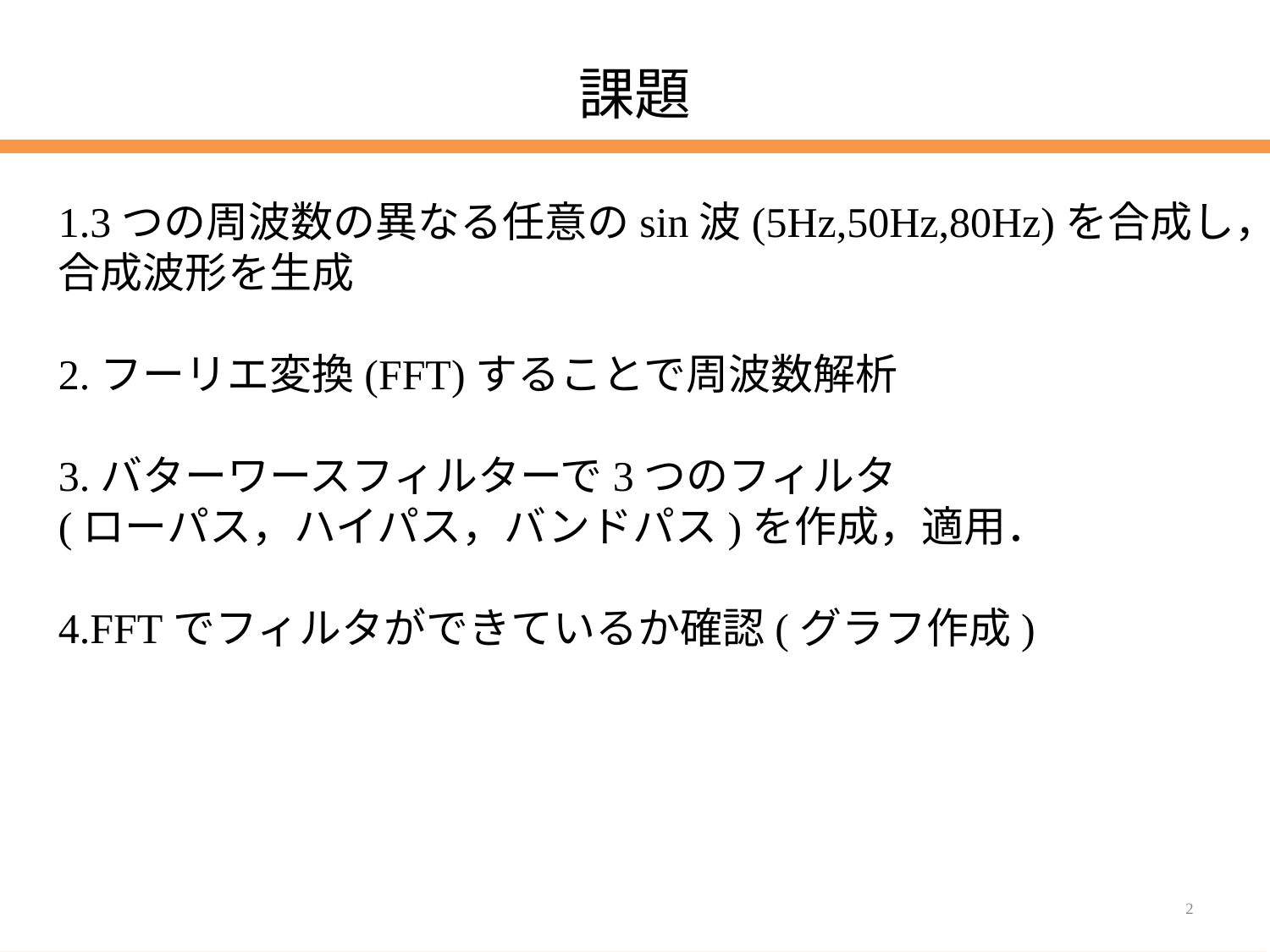

# 課題
1.3つの周波数の異なる任意のsin波(5Hz,50Hz,80Hz)を合成し，
合成波形を生成

2.フーリエ変換(FFT)することで周波数解析

3.バターワースフィルターで3つのフィルタ
(ローパス，ハイパス，バンドパス)を作成，適用．

4.FFTでフィルタができているか確認(グラフ作成)
2